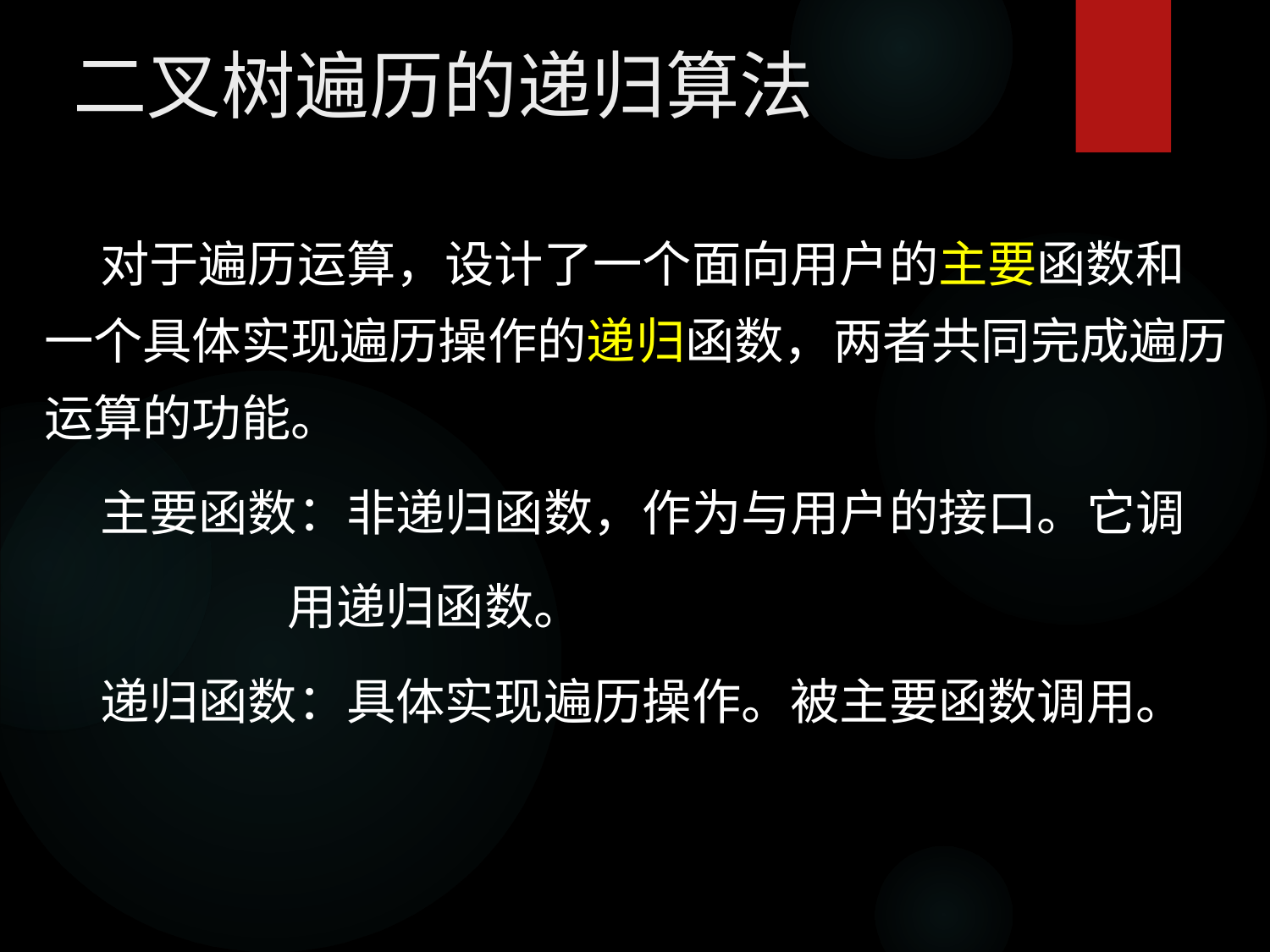

# 二叉树遍历的递归算法
    对于遍历运算，设计了一个面向用户的主要函数和一个具体实现遍历操作的递归函数，两者共同完成遍历运算的功能。
    主要函数：非递归函数，作为与用户的接口。它调
                     用递归函数。
    递归函数：具体实现遍历操作。被主要函数调用。